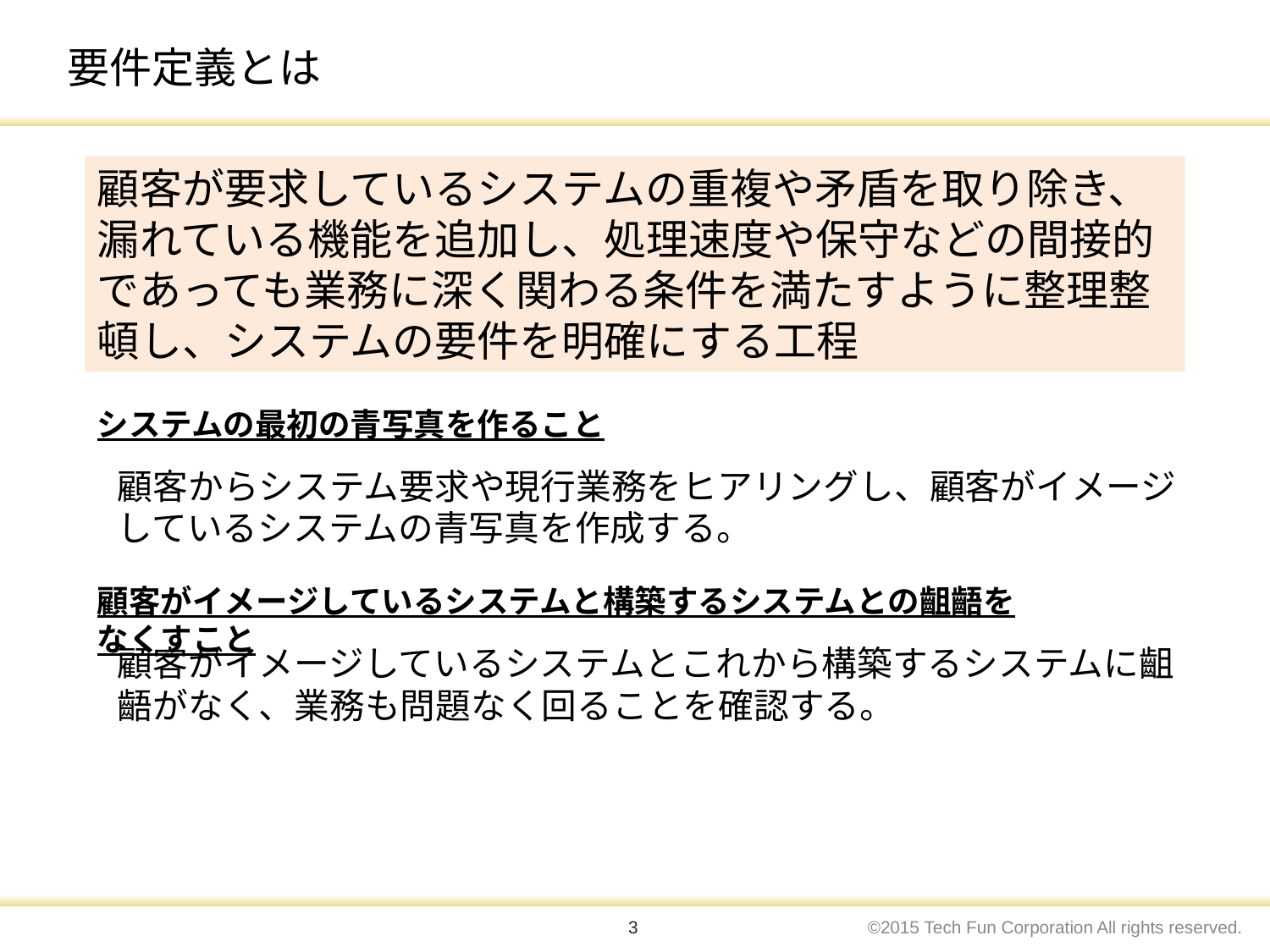

# 要件定義とは

顧客が要求しているシステムの重複や矛盾を取り除き、漏れている機能を追加し、処理速度や保守などの間接的であっても業務に深く関わる条件を満たすように整理整頓し、システムの要件を明確にする工程
システムの最初の青写真を作ること
顧客からシステム要求や現行業務をヒアリングし、顧客がイメージしているシステムの青写真を作成する。
顧客がイメージしているシステムと構築するシステムとの齟齬をなくすこと
顧客がイメージしているシステムとこれから構築するシステムに齟齬がなく、業務も問題なく回ることを確認する。
3
©2015 Tech Fun Corporation All rights reserved.